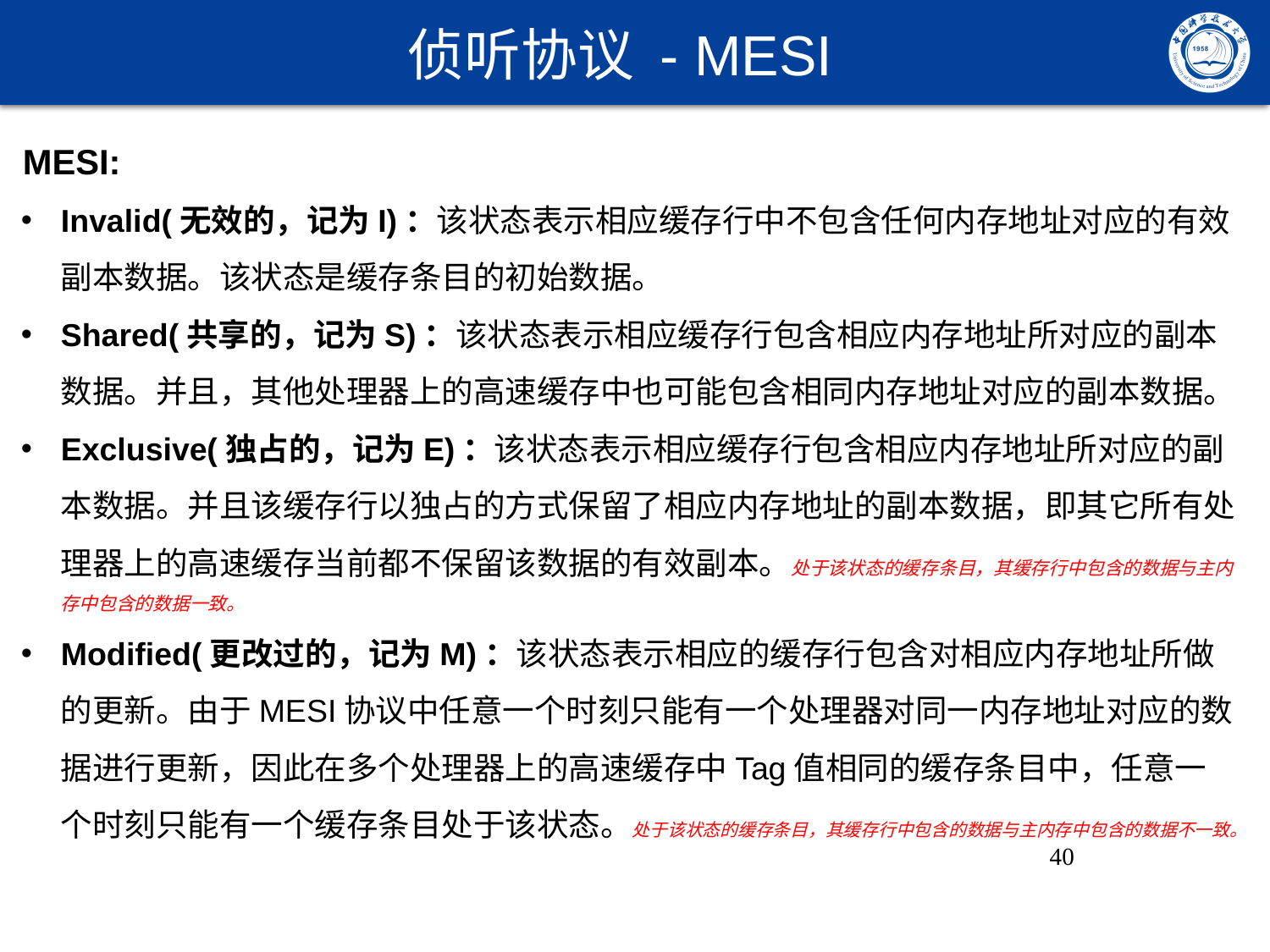

# 侦听协议 - MESI
MESI:
Invalid(无效的，记为I)：该状态表示相应缓存行中不包含任何内存地址对应的有效副本数据。该状态是缓存条目的初始数据。
Shared(共享的，记为S)：该状态表示相应缓存行包含相应内存地址所对应的副本数据。并且，其他处理器上的高速缓存中也可能包含相同内存地址对应的副本数据。
Exclusive(独占的，记为E)：该状态表示相应缓存行包含相应内存地址所对应的副本数据。并且该缓存行以独占的方式保留了相应内存地址的副本数据，即其它所有处理器上的高速缓存当前都不保留该数据的有效副本。处于该状态的缓存条目，其缓存行中包含的数据与主内存中包含的数据一致。
Modified(更改过的，记为M)：该状态表示相应的缓存行包含对相应内存地址所做的更新。由于MESI协议中任意一个时刻只能有一个处理器对同一内存地址对应的数据进行更新，因此在多个处理器上的高速缓存中Tag值相同的缓存条目中，任意一个时刻只能有一个缓存条目处于该状态。处于该状态的缓存条目，其缓存行中包含的数据与主内存中包含的数据不一致。

40